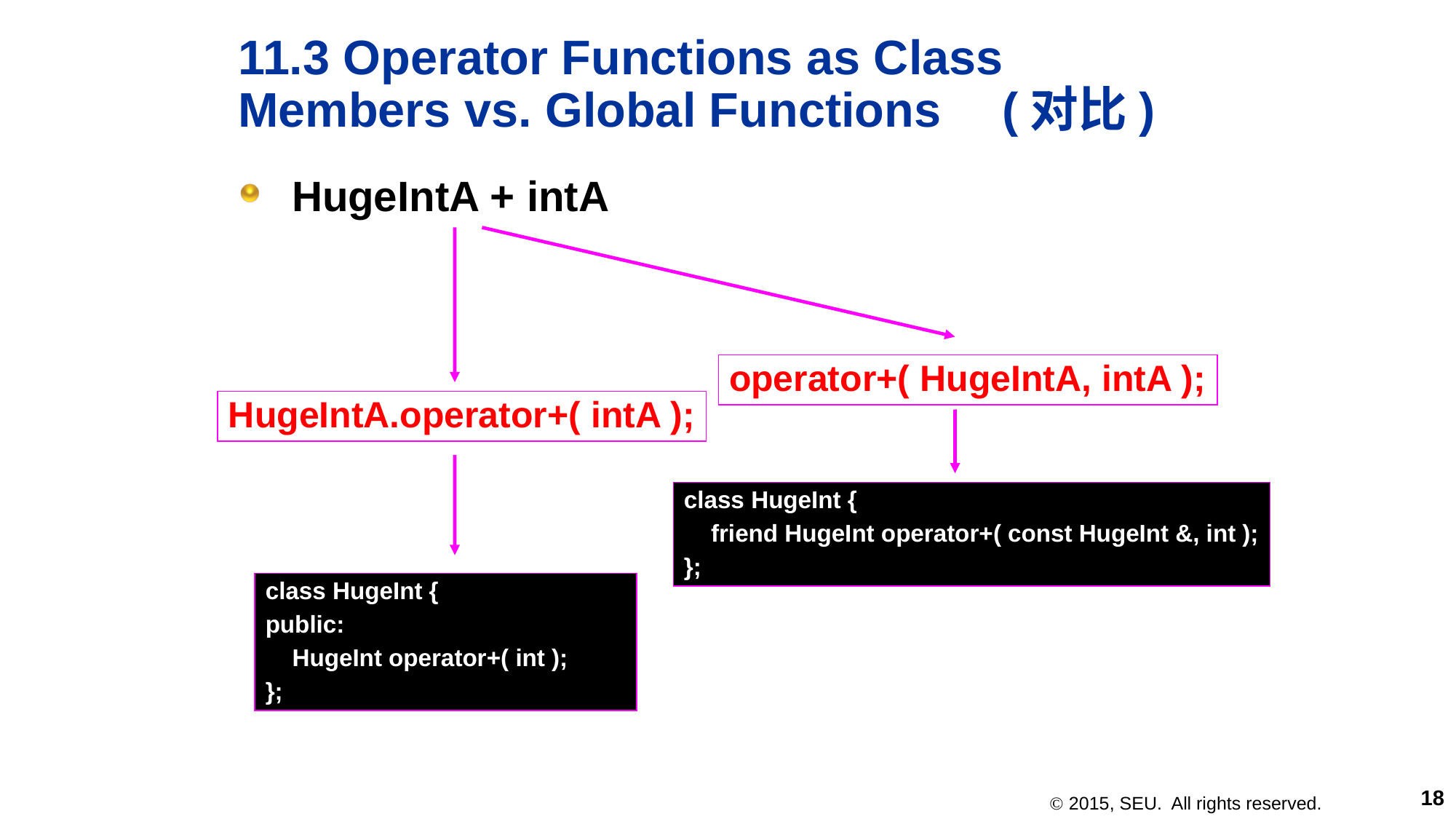

# 11.3 Operator Functions as Class Members vs. Global Functions	(对比)
HugeIntA + intA

HugeIntA.operator+( intA );

operator+( HugeIntA, intA );

class HugeInt {
    friend HugeInt operator+( const HugeInt &, int );
};

class HugeInt {
public:
    HugeInt operator+( int );
};